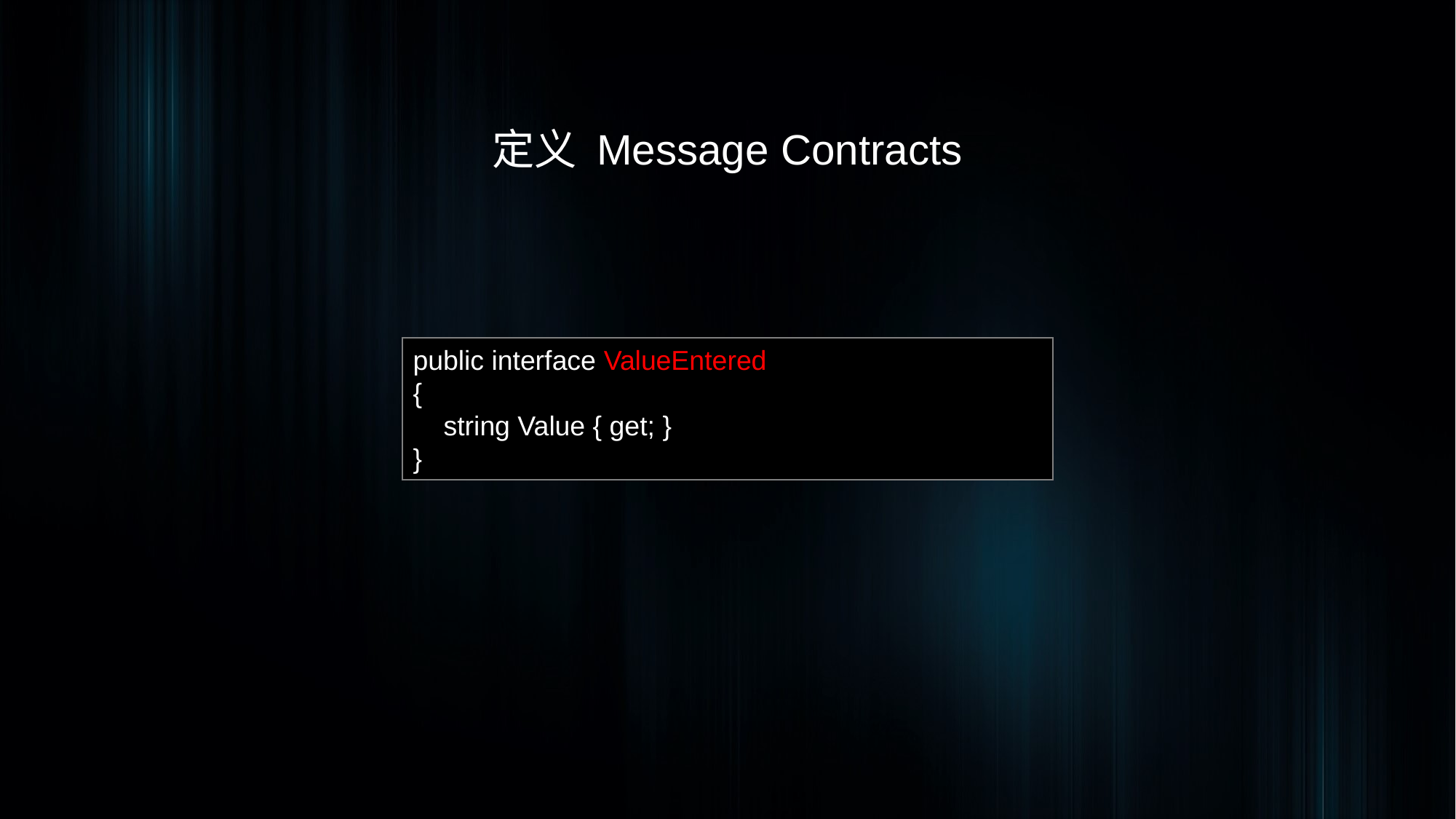

定义 Message Contracts
public interface ValueEntered
{
    string Value { get; }
}